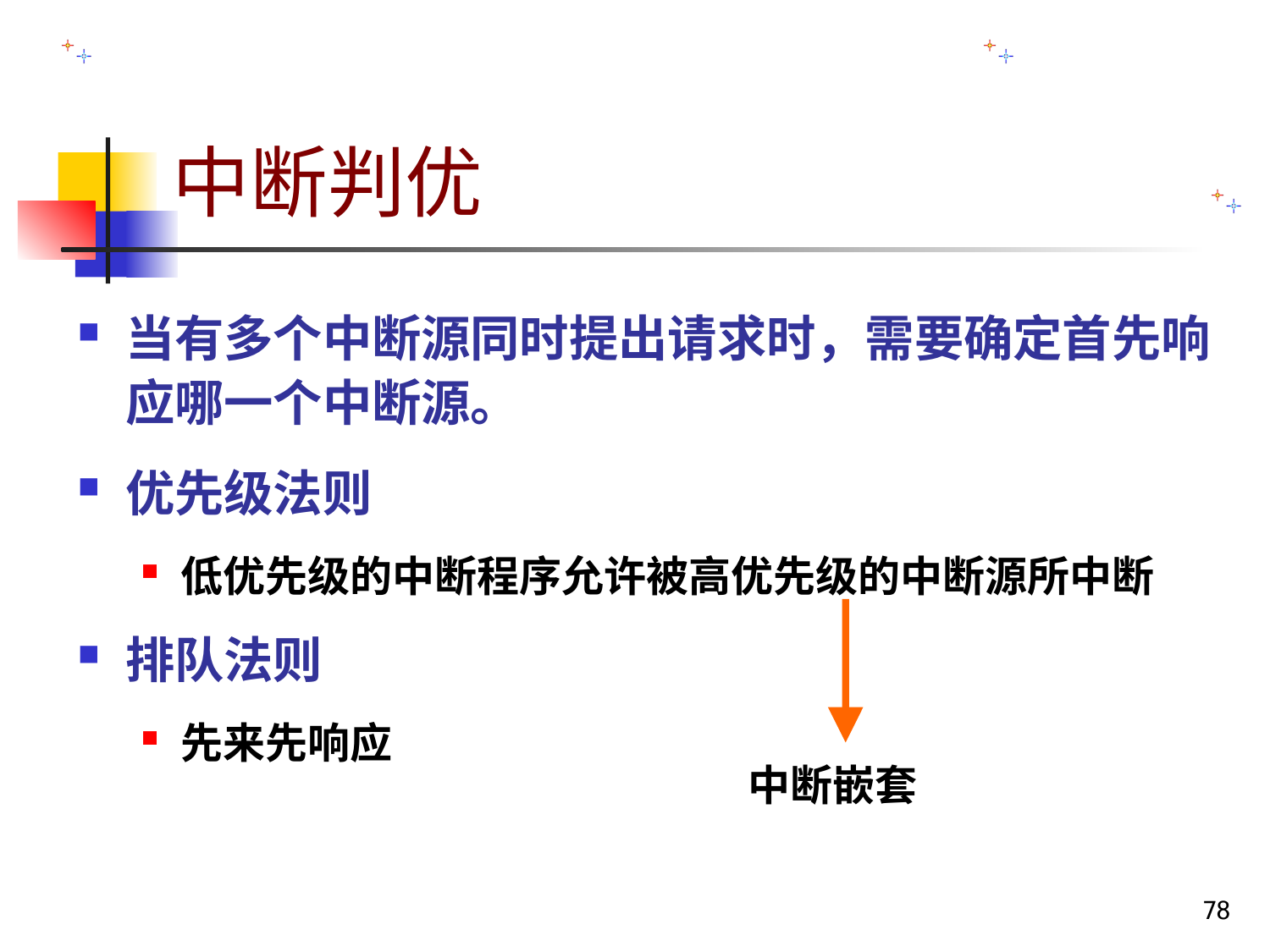

中断判优
当有多个中断源同时提出请求时，需要确定首先响应哪一个中断源。
优先级法则
低优先级的中断程序允许被高优先级的中断源所中断
排队法则
先来先响应

中断嵌套
78